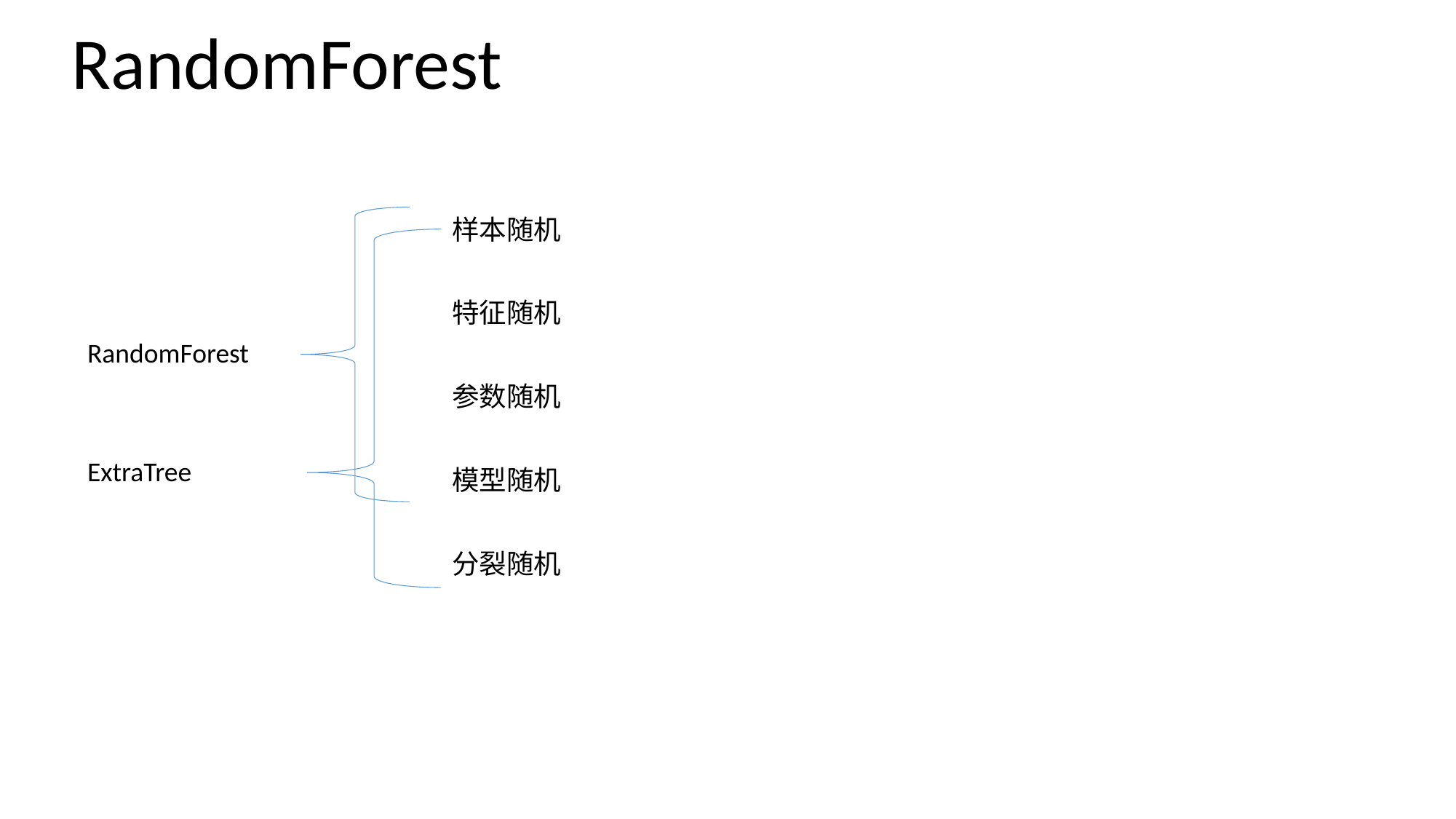

RandomForest
样本随机

特征随机
RandomForest
参数随机
ExtraTree
模型随机
分裂随机